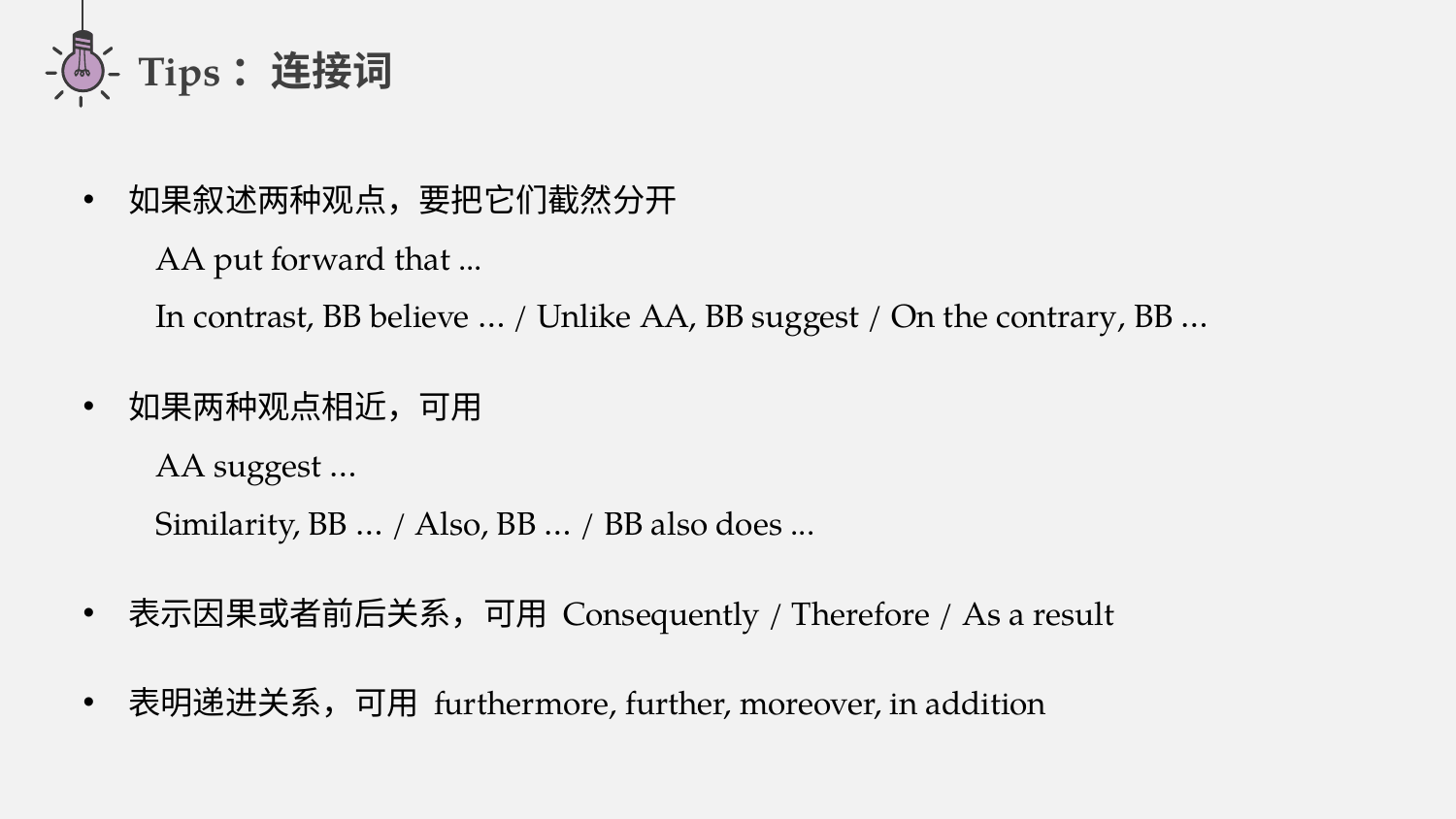

Tips：连接词
如果叙述两种观点，要把它们截然分开
AA put forward that ...
In contrast, BB believe … / Unlike AA, BB suggest / On the contrary, BB …
如果两种观点相近，可用
AA suggest …
Similarity, BB … / Also, BB … / BB also does ...
表示因果或者前后关系，可用 Consequently / Therefore / As a result
表明递进关系，可用 furthermore, further, moreover, in addition